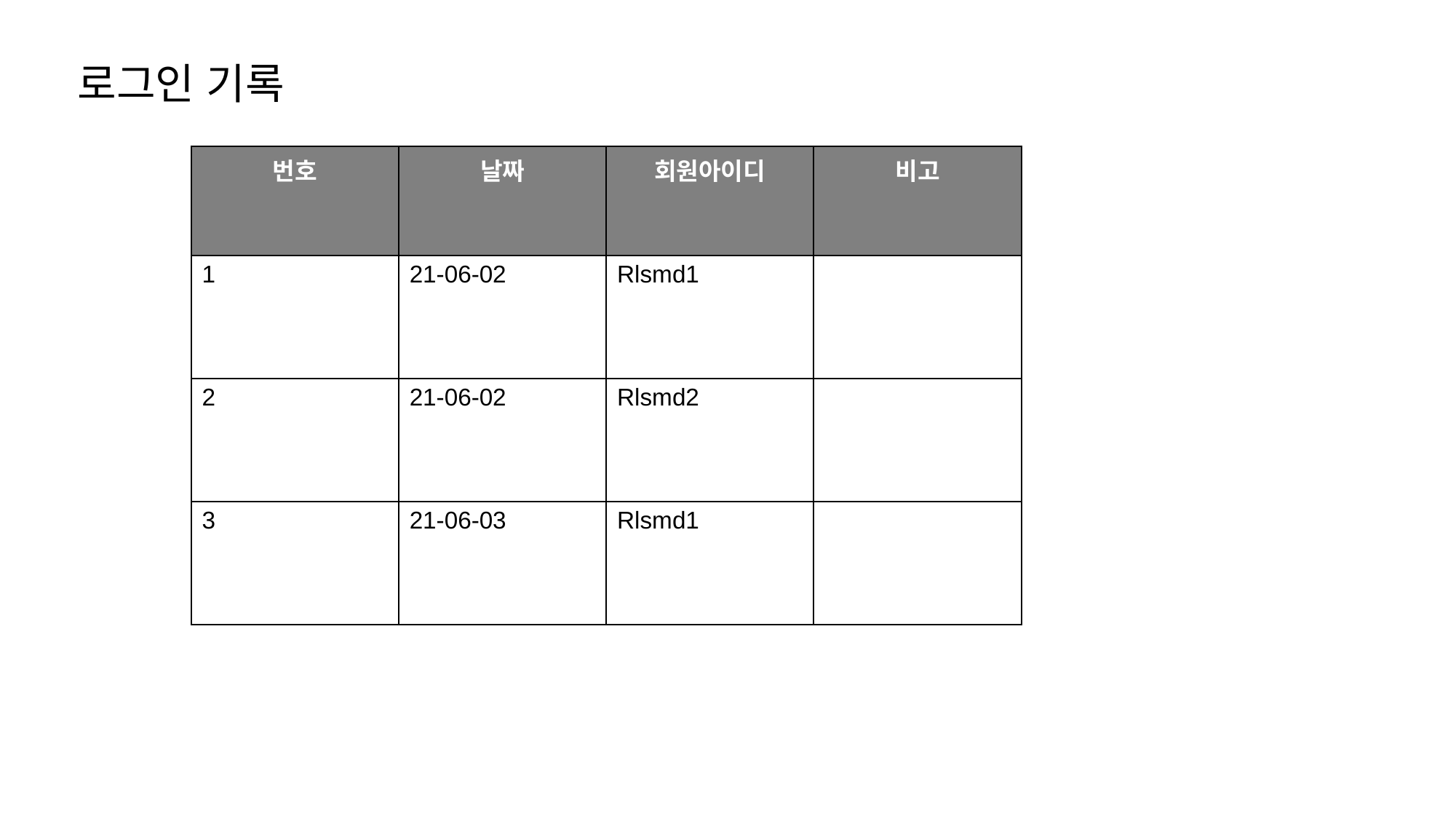

로그인 기록
| 번호 | 날짜 | 회원아이디 | 비고 |
| --- | --- | --- | --- |
| 1 | 21-06-02 | Rlsmd1 |  |
| 2 | 21-06-02 | Rlsmd2 |  |
| 3 | 21-06-03 | Rlsmd1 |  |